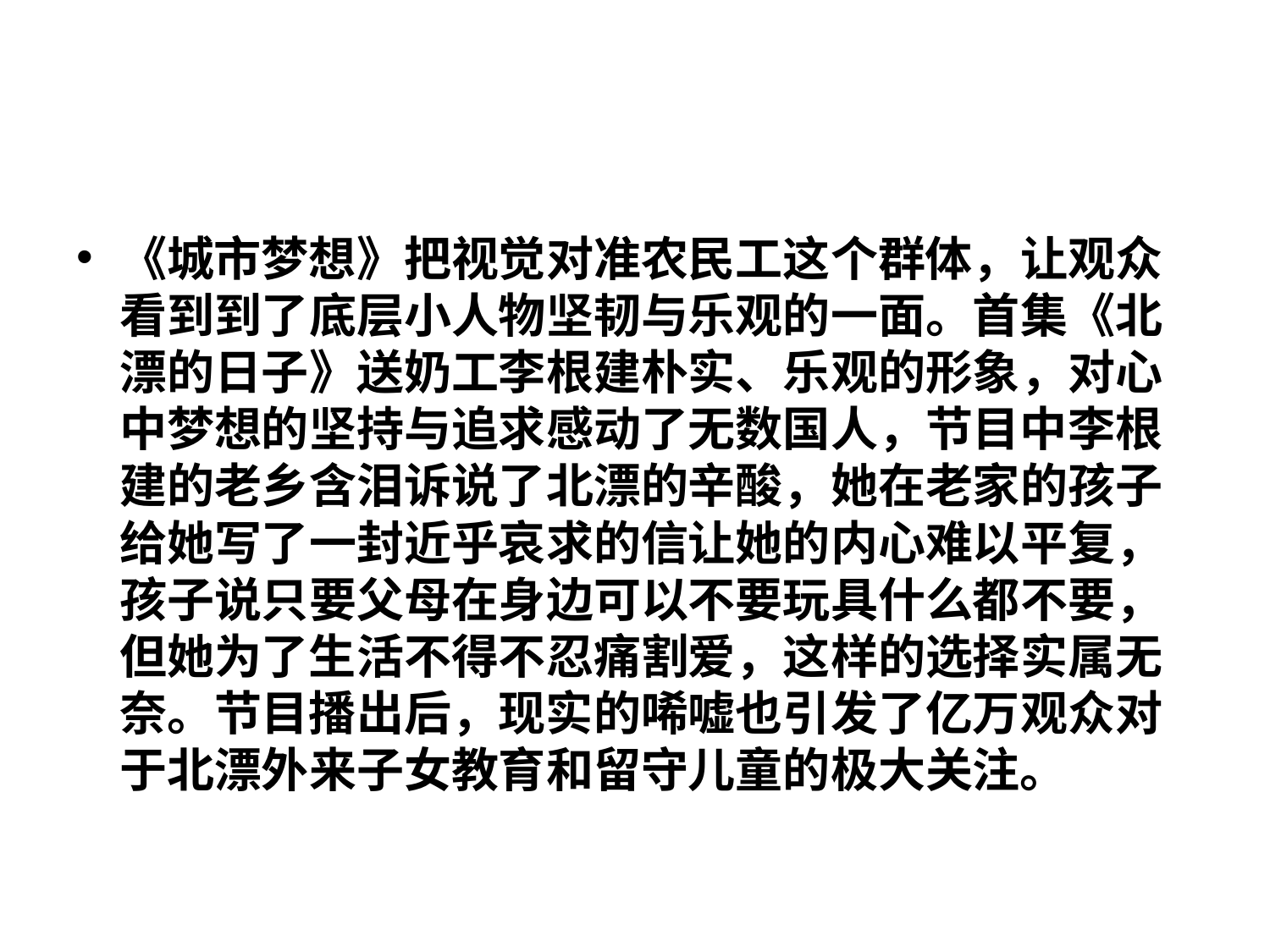

#
《城市梦想》把视觉对准农民工这个群体，让观众看到到了底层小人物坚韧与乐观的一面。首集《北漂的日子》送奶工李根建朴实、乐观的形象，对心中梦想的坚持与追求感动了无数国人，节目中李根建的老乡含泪诉说了北漂的辛酸，她在老家的孩子给她写了一封近乎哀求的信让她的内心难以平复，孩子说只要父母在身边可以不要玩具什么都不要，但她为了生活不得不忍痛割爱，这样的选择实属无奈。节目播出后，现实的唏嘘也引发了亿万观众对于北漂外来子女教育和留守儿童的极大关注。